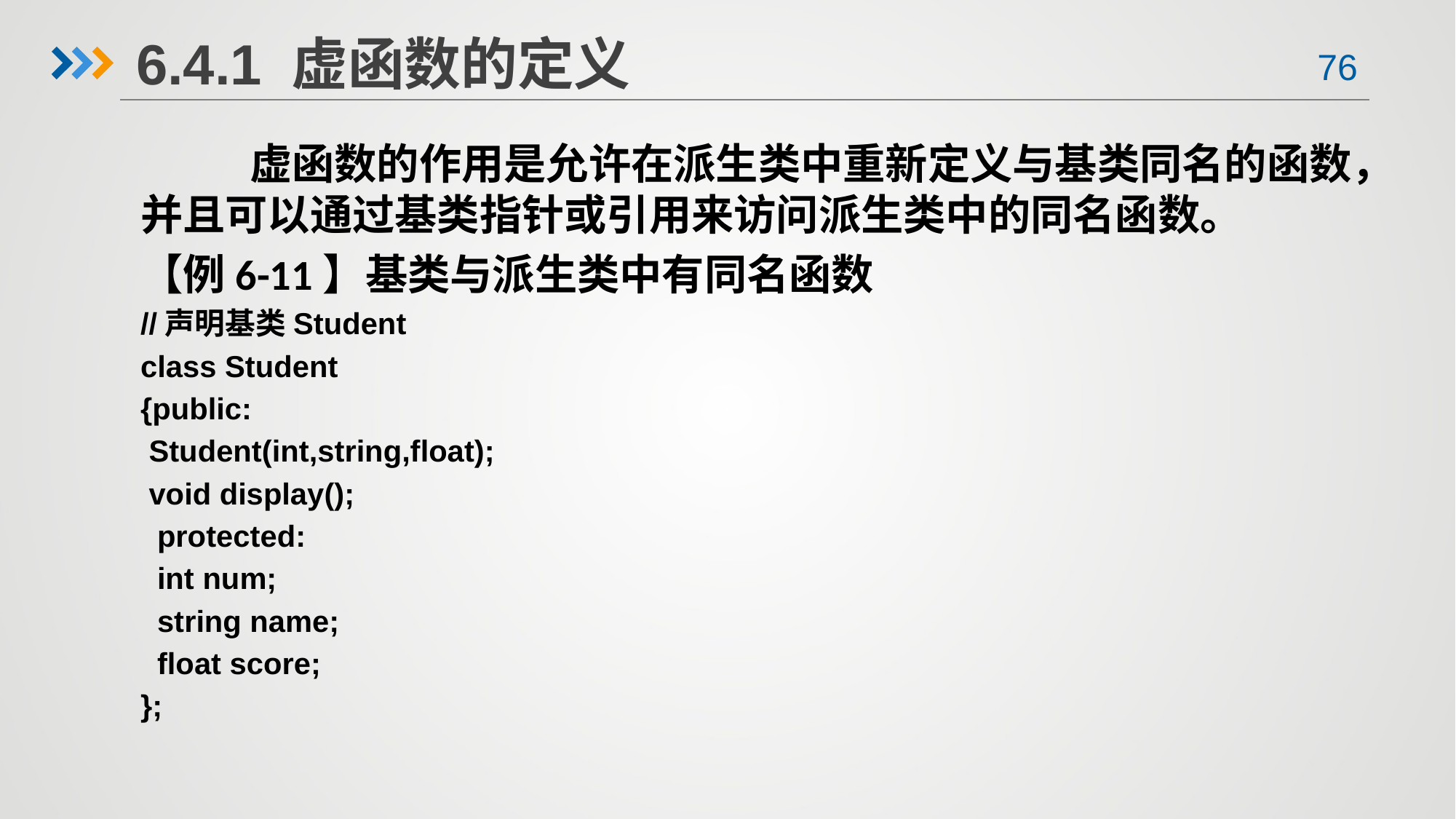

6.4.1 虚函数的定义
		虚函数的作用是允许在派生类中重新定义与基类同名的函数，并且可以通过基类指针或引用来访问派生类中的同名函数。
	【例6-11】基类与派生类中有同名函数
	//声明基类Student
	class Student
	{public:
    	 Student(int,string,float);
    	 void display();
	  protected:
   	  int num;
   	  string name;
   	  float score;
	};